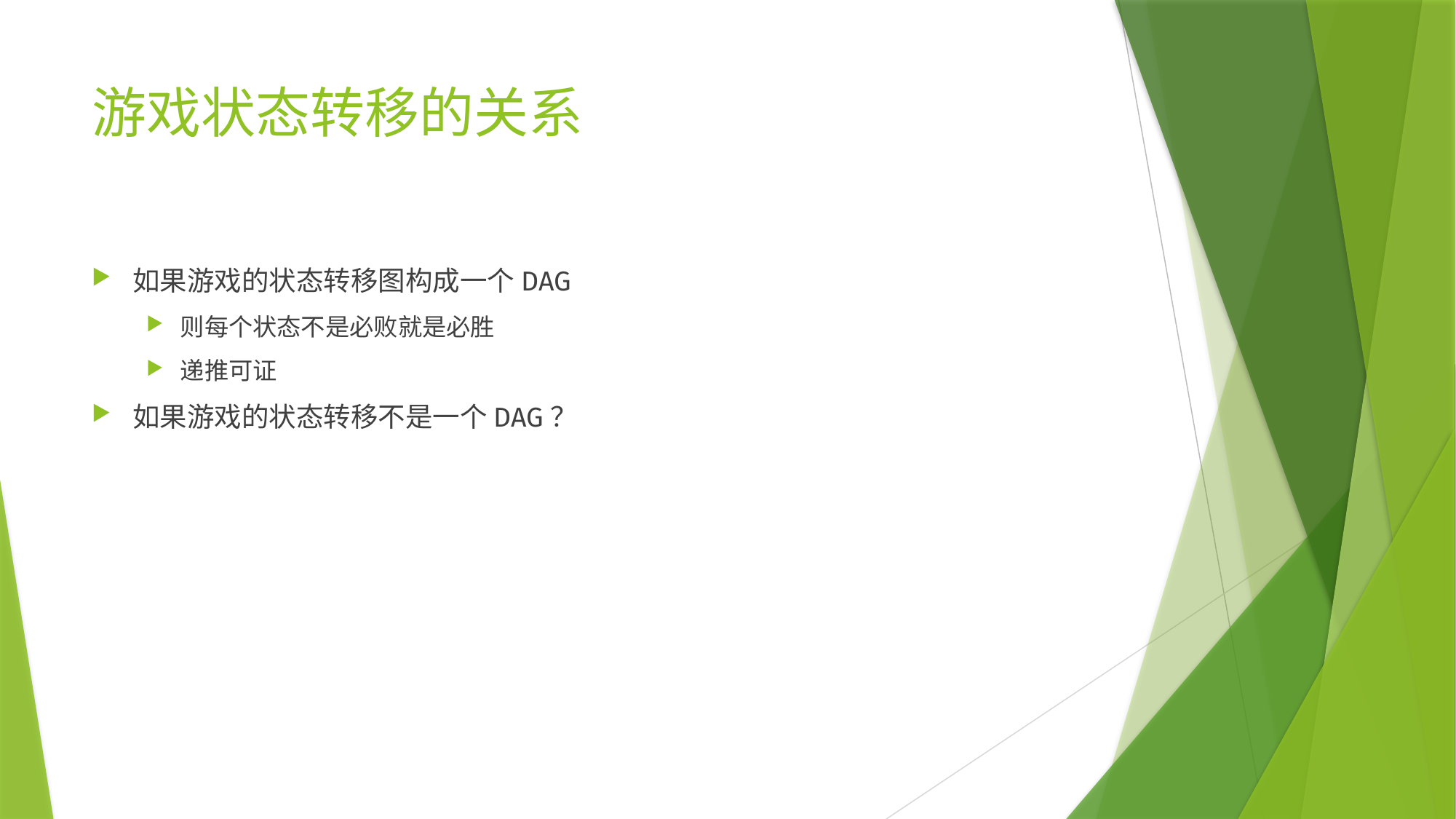

# 游戏状态转移的关系
如果游戏的状态转移图构成一个DAG
则每个状态不是必败就是必胜
递推可证
如果游戏的状态转移不是一个DAG？